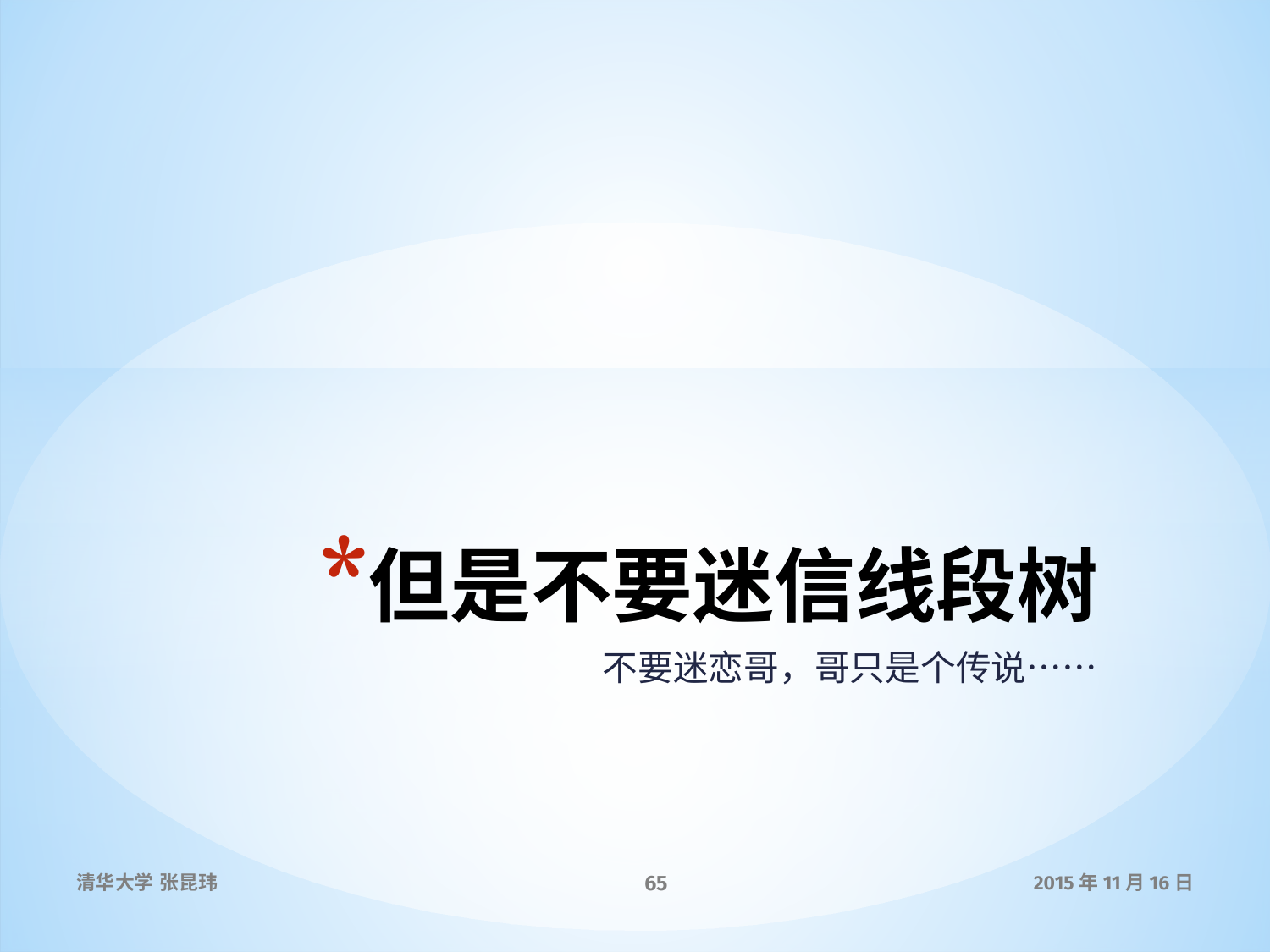

# 但是不要迷信线段树
不要迷恋哥，哥只是个传说……
清华大学 张昆玮
65
2015年11月16日